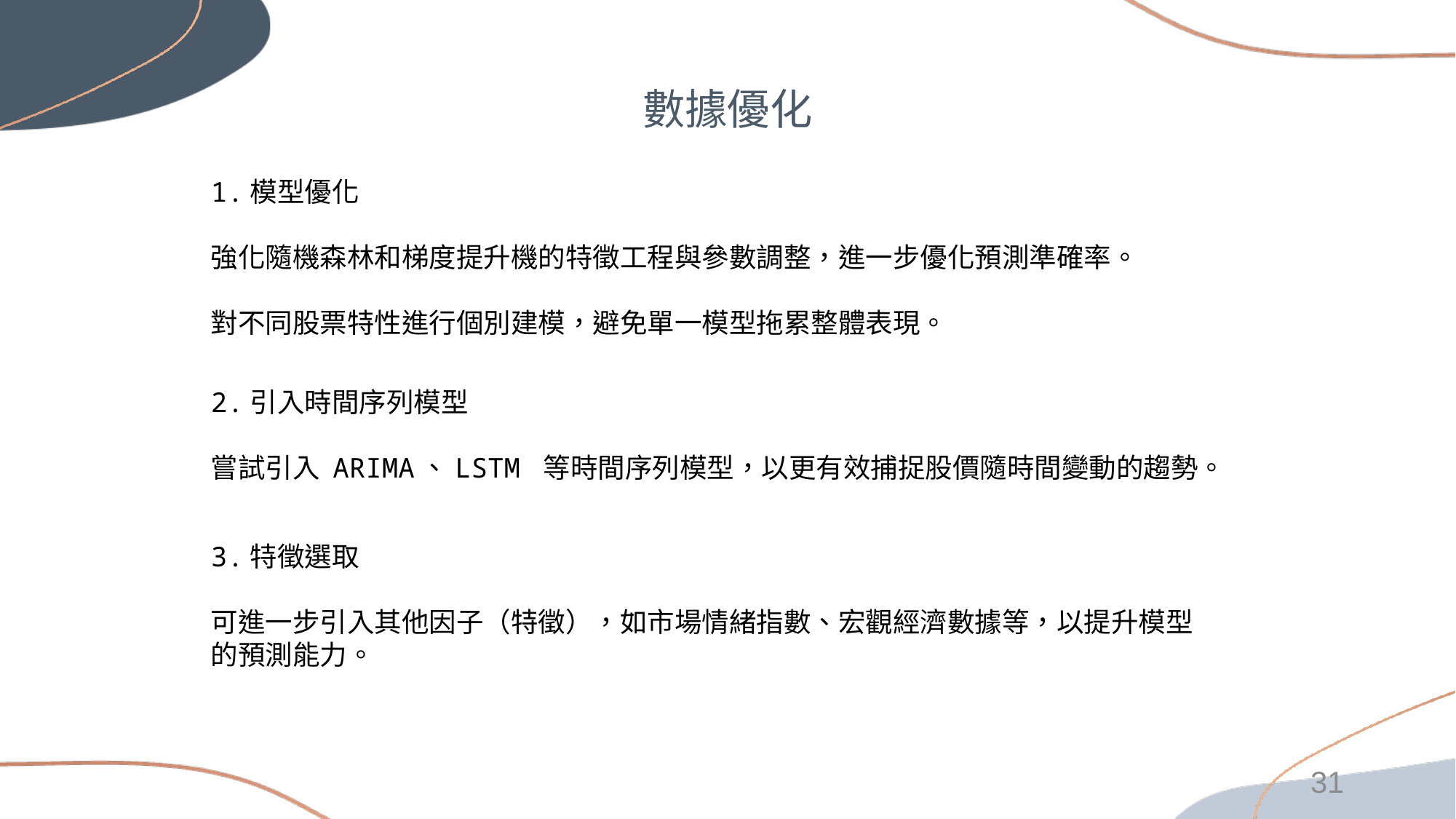

數據優化
1.模型優化
強化隨機森林和梯度提升機的特徵工程與參數調整，進一步優化預測準確率。
對不同股票特性進行個別建模，避免單一模型拖累整體表現。

2.引入時間序列模型
嘗試引入 ARIMA、LSTM 等時間序列模型，以更有效捕捉股價隨時間變動的趨勢。
3.特徵選取
可進一步引入其他因子（特徵），如市場情緒指數、宏觀經濟數據等，以提升模型的預測能力。
31